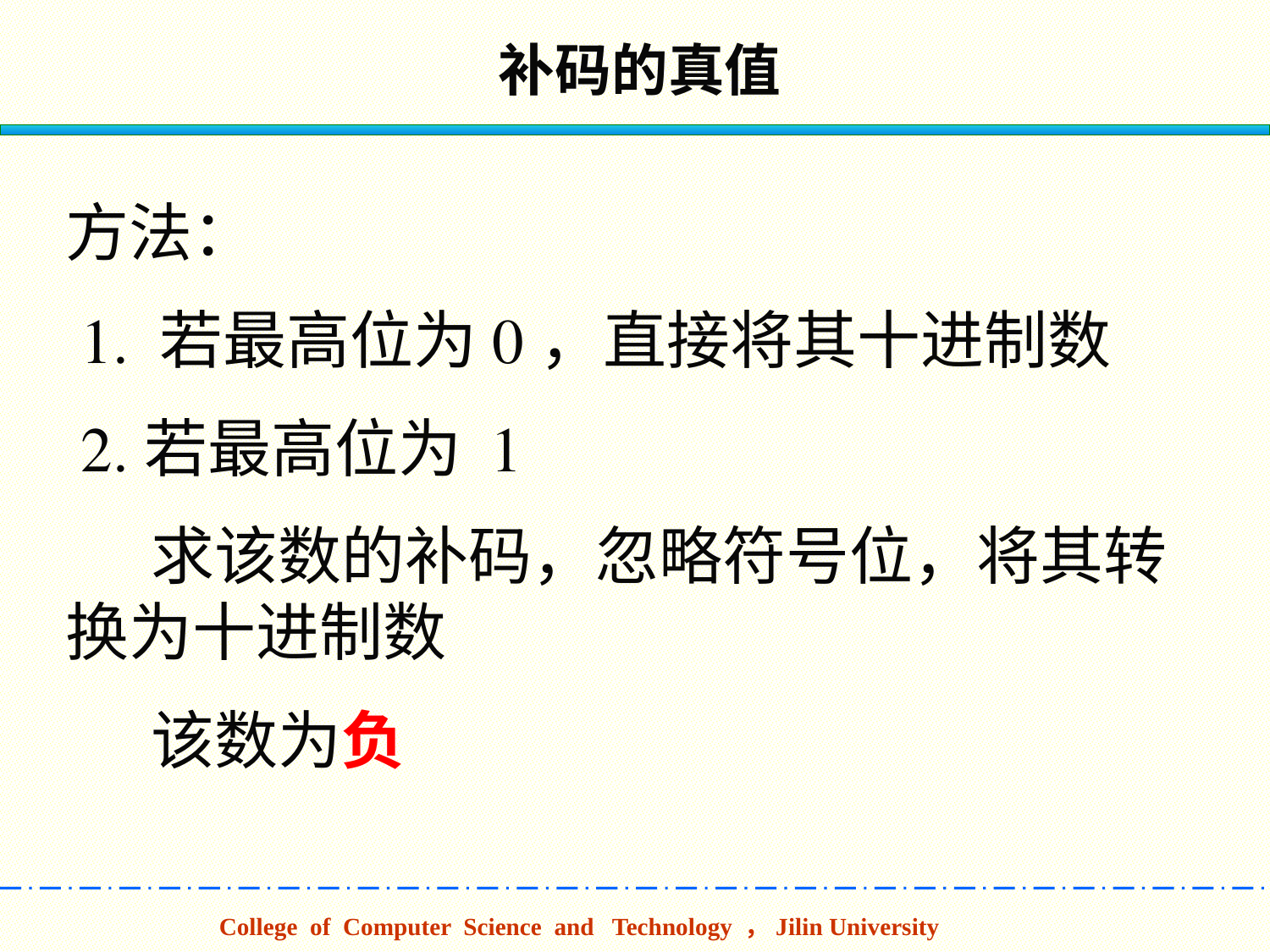

补码的真值
方法：
 1. 若最高位为0，直接将其十进制数
 2.若最高位为 1
     求该数的补码，忽略符号位，将其转换为十进制数
     该数为负